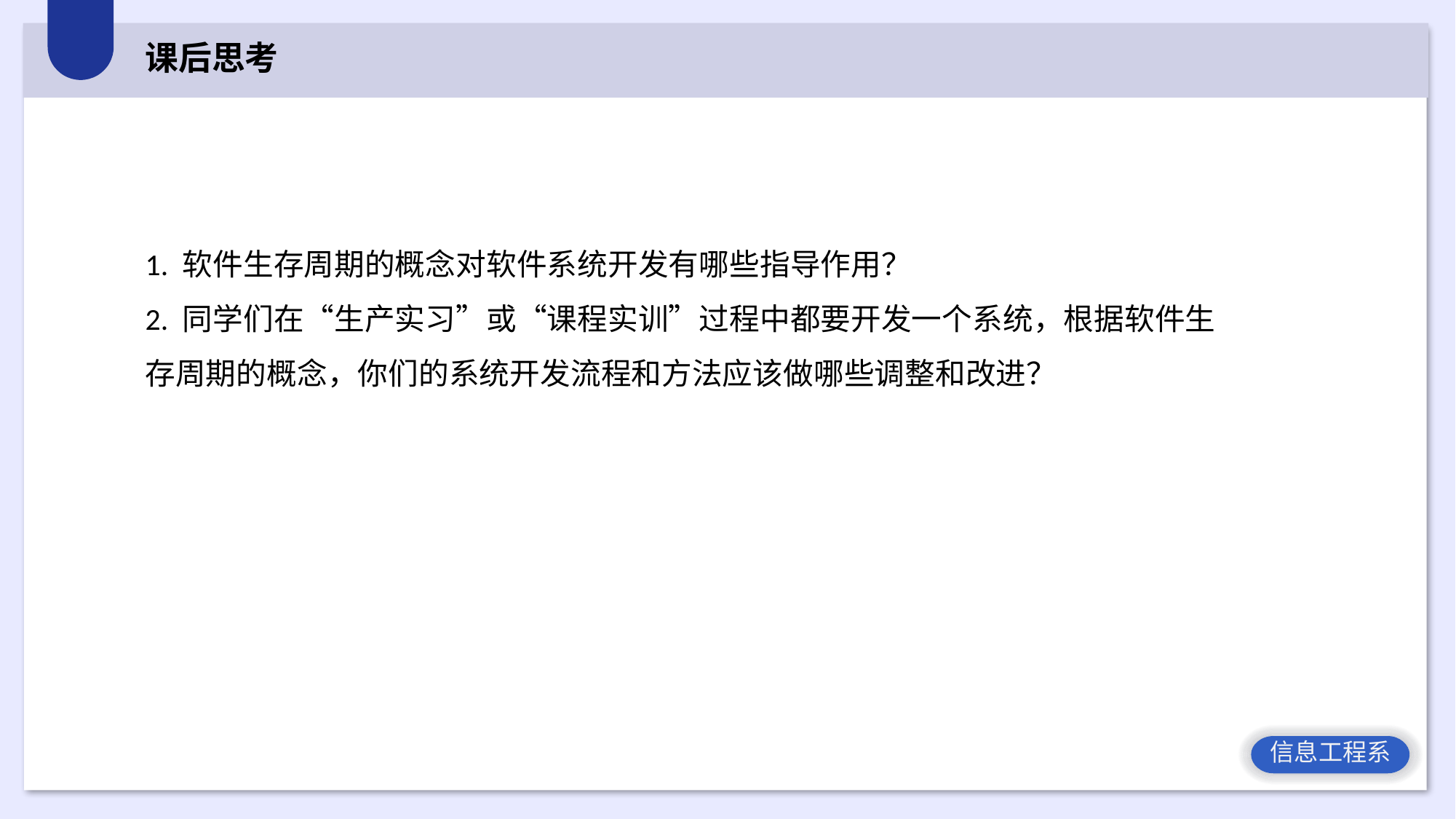

课后思考
1. 软件生存周期的概念对软件系统开发有哪些指导作用？
2. 同学们在“生产实习”或“课程实训”过程中都要开发一个系统，根据软件生存周期的概念，你们的系统开发流程和方法应该做哪些调整和改进？